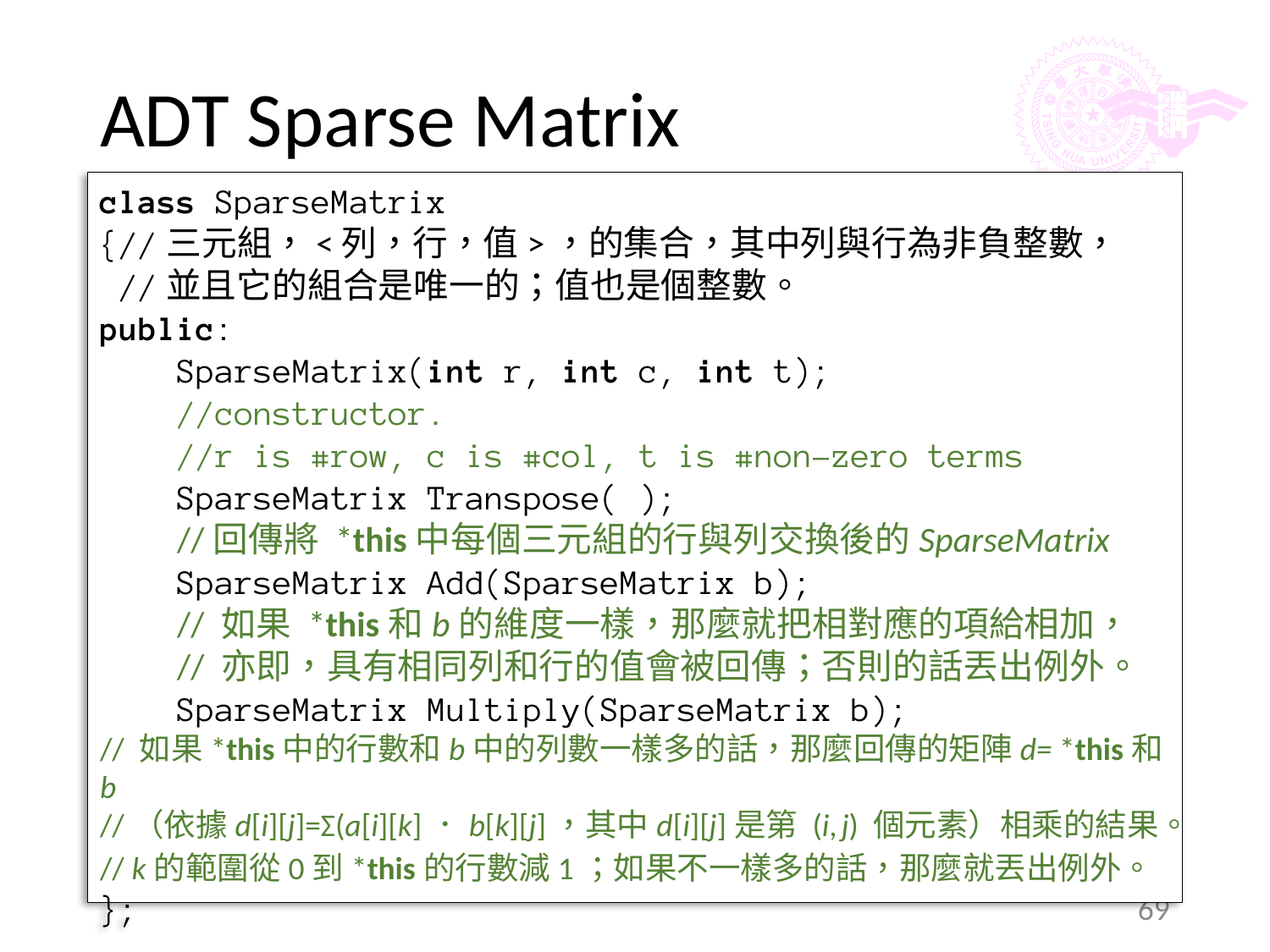

# ADT Sparse Matrix
class SparseMatrix
{//三元組，<列，行，值>，的集合，其中列與行為非負整數，
 //並且它的組合是唯一的；值也是個整數。
public:
    SparseMatrix(int r, int c, int t);
    //constructor.
    //r is #row, c is #col, t is #non-zero terms
    SparseMatrix Transpose( );
    //回傳將 *this中每個三元組的行與列交換後的SparseMatrix
    SparseMatrix Add(SparseMatrix b);
    // 如果 *this和b的維度一樣，那麼就把相對應的項給相加，
    // 亦即，具有相同列和行的值會被回傳；否則的話丟出例外。
    SparseMatrix Multiply(SparseMatrix b);
// 如果*this中的行數和b中的列數一樣多的話，那麼回傳的矩陣d= *this和b
//（依據d[i][j]=Σ(a[i][k]．b[k][j]，其中d[i][j]是第 (i, j) 個元素）相乘的結果。
// k的範圍從0到*this的行數減1；如果不一樣多的話，那麼就丟出例外。
};
69